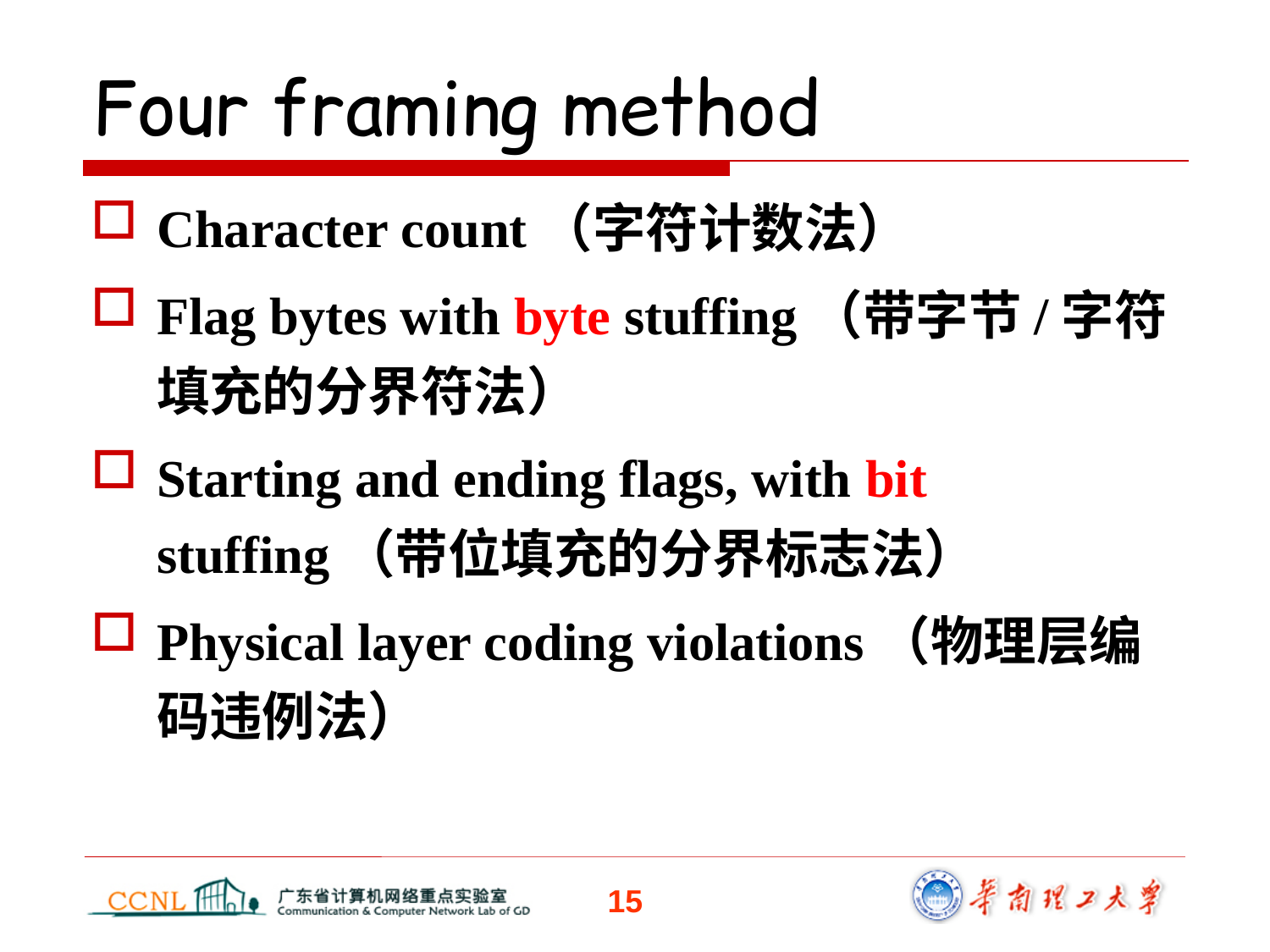

Four framing method
Character count（字符计数法）
Flag bytes with byte stuffing（带字节/字符填充的分界符法）
Starting and ending flags, with bit stuffing（带位填充的分界标志法）
Physical layer coding violations（物理层编码违例法）